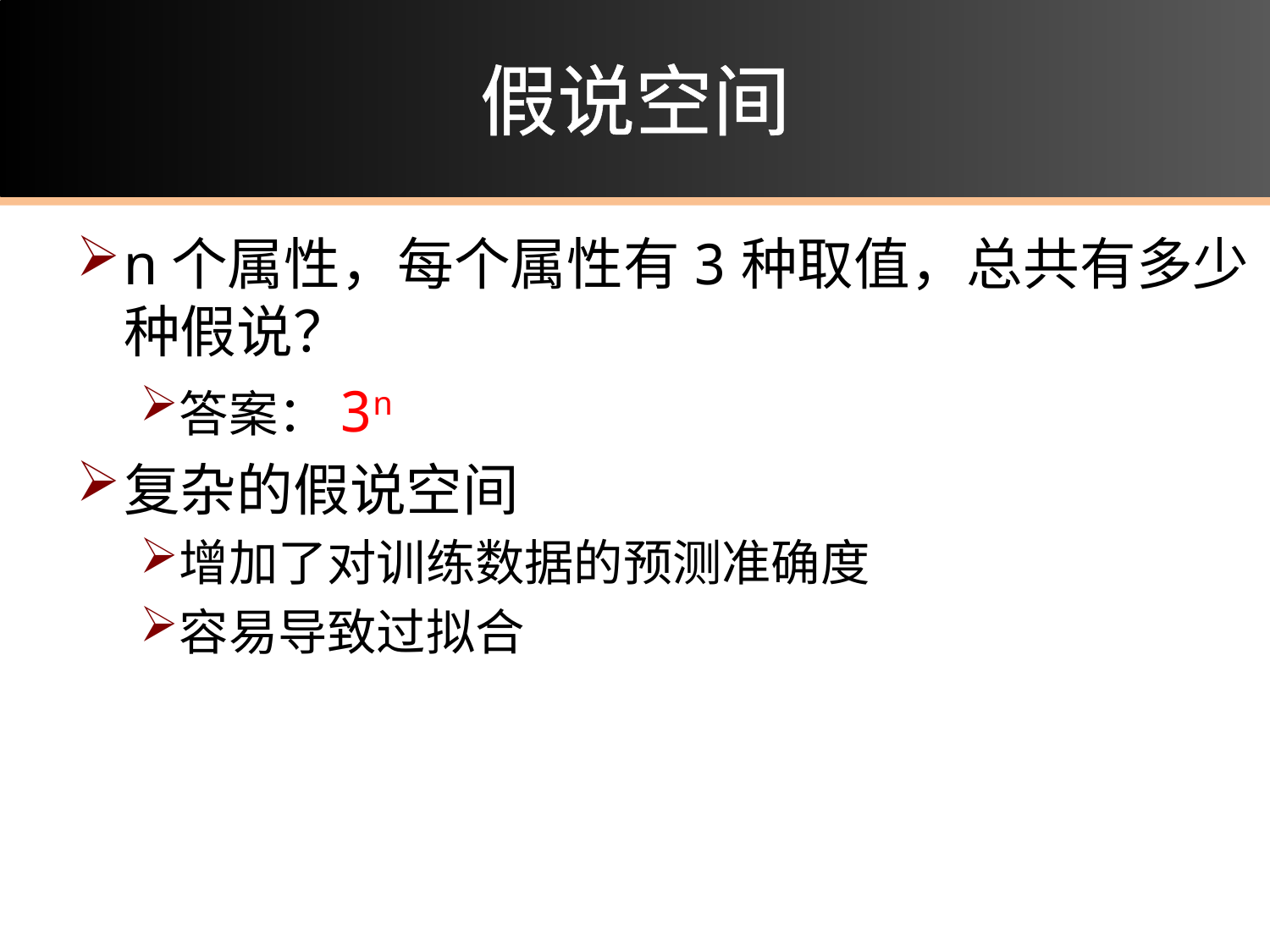

# 假说空间
n个属性，每个属性有3种取值，总共有多少种假说？
答案：3n
复杂的假说空间
增加了对训练数据的预测准确度
容易导致过拟合

42